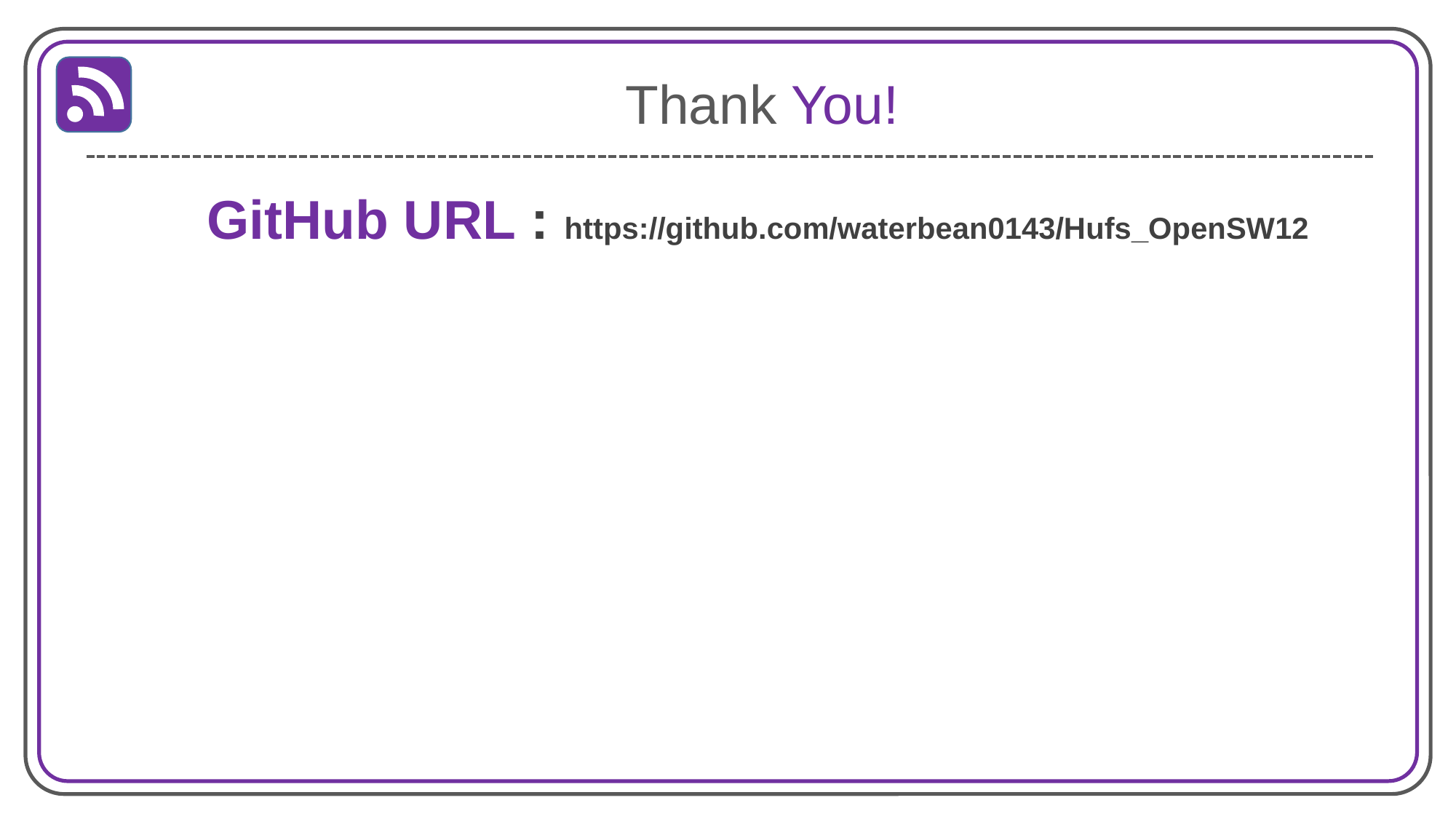

Thank You!

GitHub URL : https://github.com/waterbean0143/Hufs_OpenSW12

자막 테스트